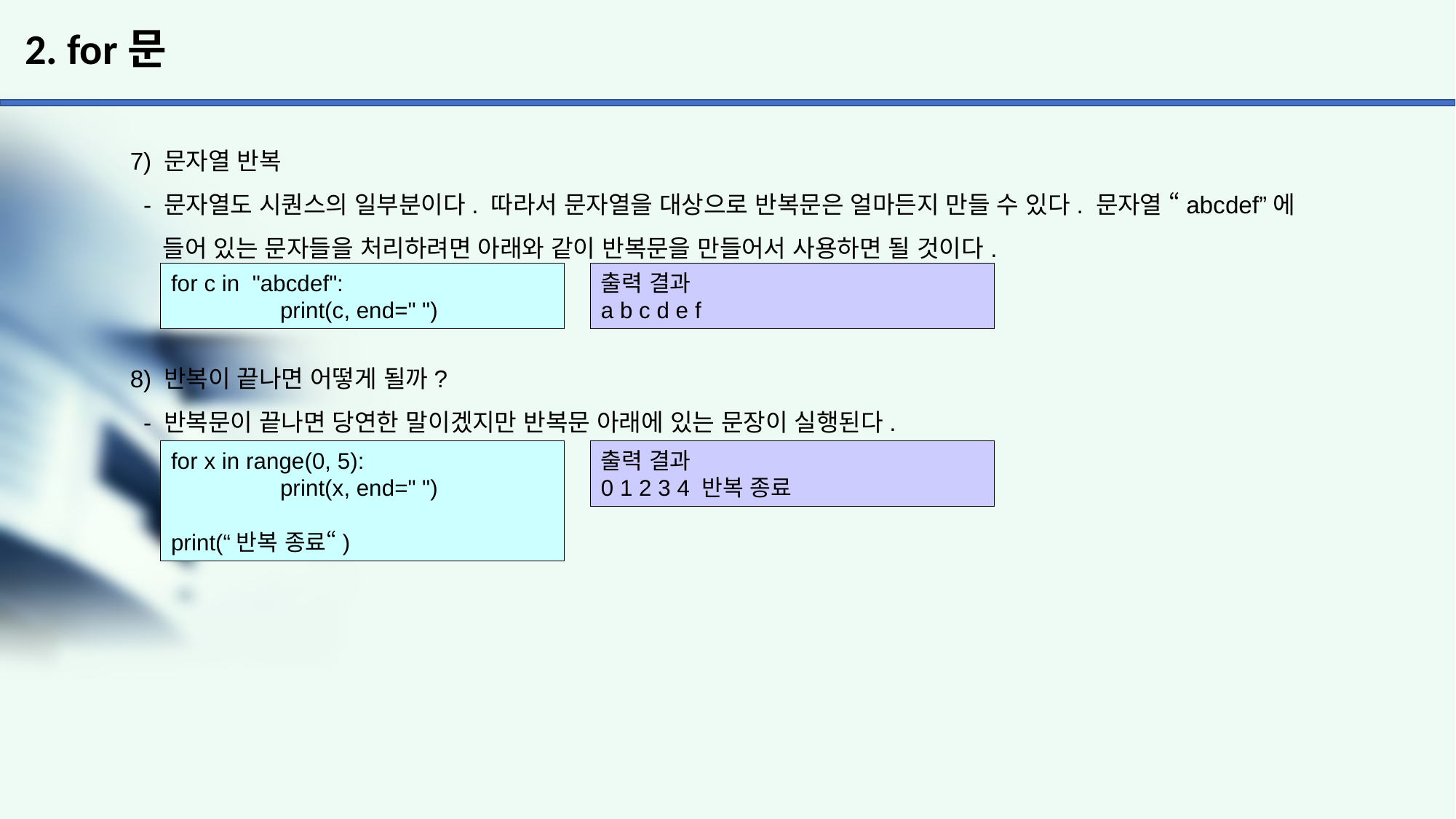

# 2. for문
7) 문자열 반복
  - 문자열도 시퀀스의 일부분이다. 따라서 문자열을 대상으로 반복문은 얼마든지 만들 수 있다. 문자열 “abcdef”에
    들어 있는 문자들을 처리하려면 아래와 같이 반복문을 만들어서 사용하면 될 것이다.

8) 반복이 끝나면 어떻게 될까?
  - 반복문이 끝나면 당연한 말이겠지만 반복문 아래에 있는 문장이 실행된다.
for c in  "abcdef":
	print(c, end=" ")
출력 결과
a b c d e f
for x in range(0, 5):
	print(x, end=" ")

print(“반복 종료“)
출력 결과
0 1 2 3 4 반복 종료